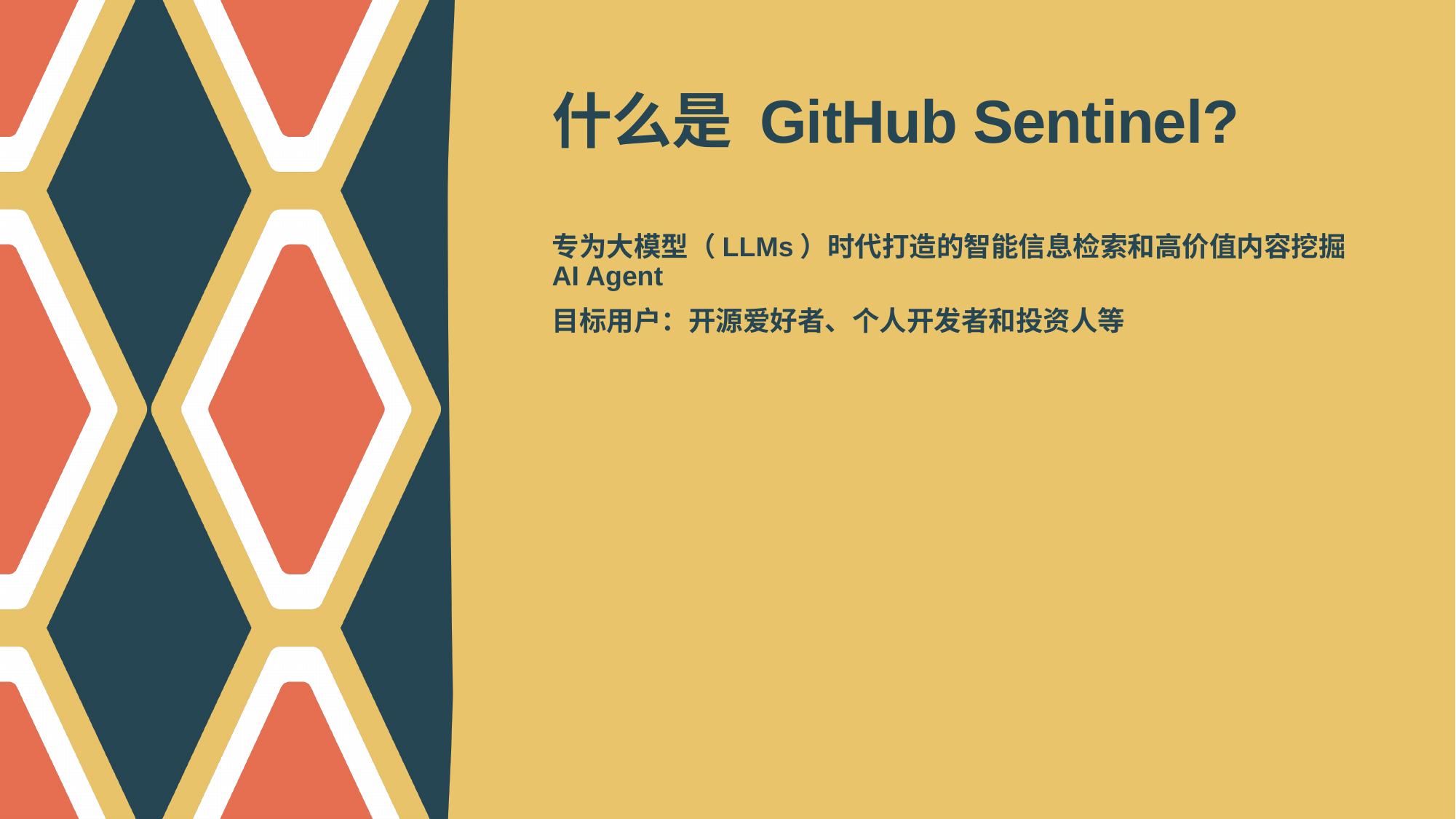

# 什么是 GitHub Sentinel?
专为大模型（LLMs）时代打造的智能信息检索和高价值内容挖掘 AI Agent
目标用户：开源爱好者、个人开发者和投资人等